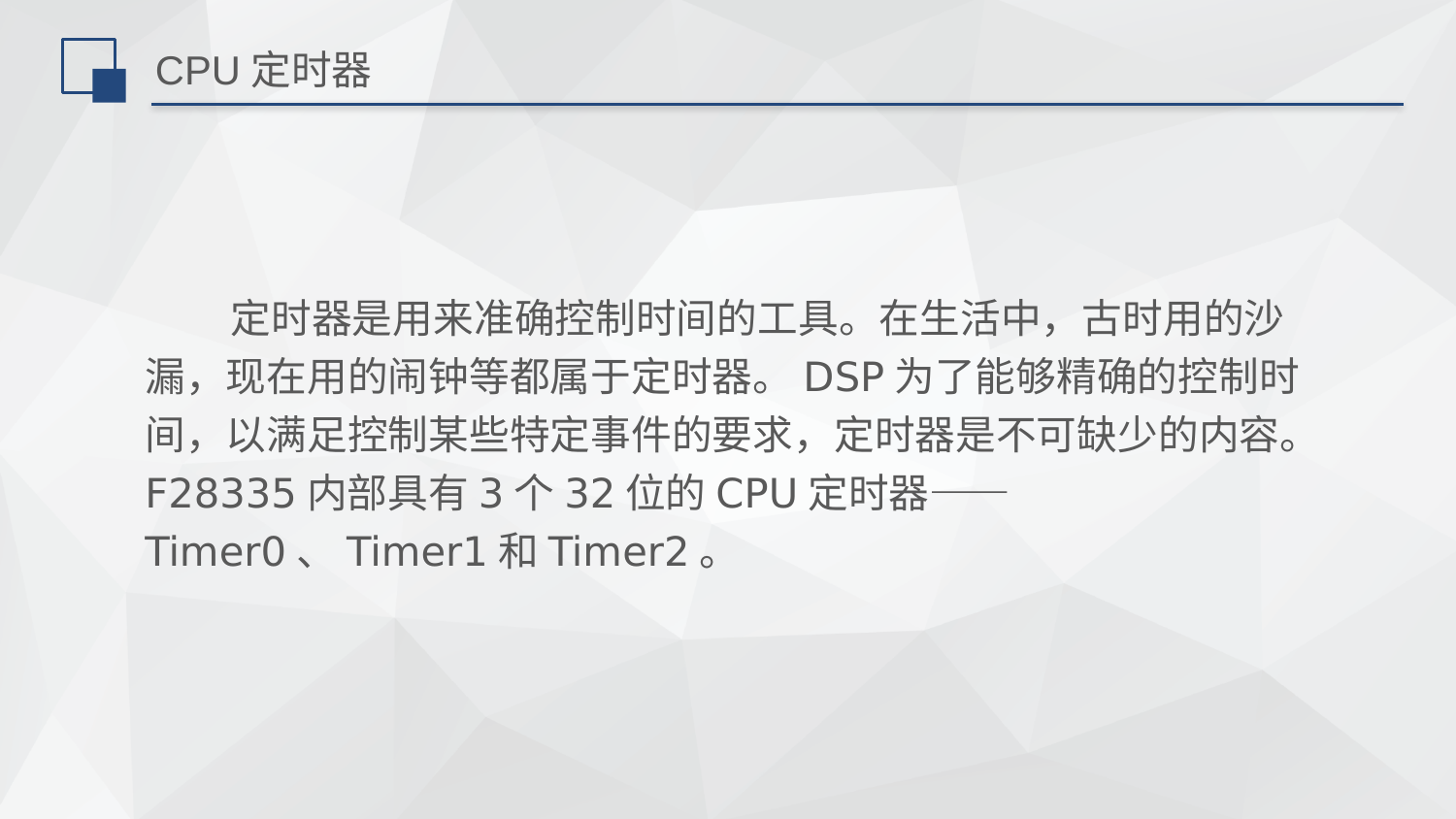

# CPU定时器
定时器是用来准确控制时间的工具。在生活中，古时用的沙漏，现在用的闹钟等都属于定时器。DSP为了能够精确的控制时间，以满足控制某些特定事件的要求，定时器是不可缺少的内容。F28335内部具有3个32位的CPU定时器——Timer0、Timer1和Timer2。